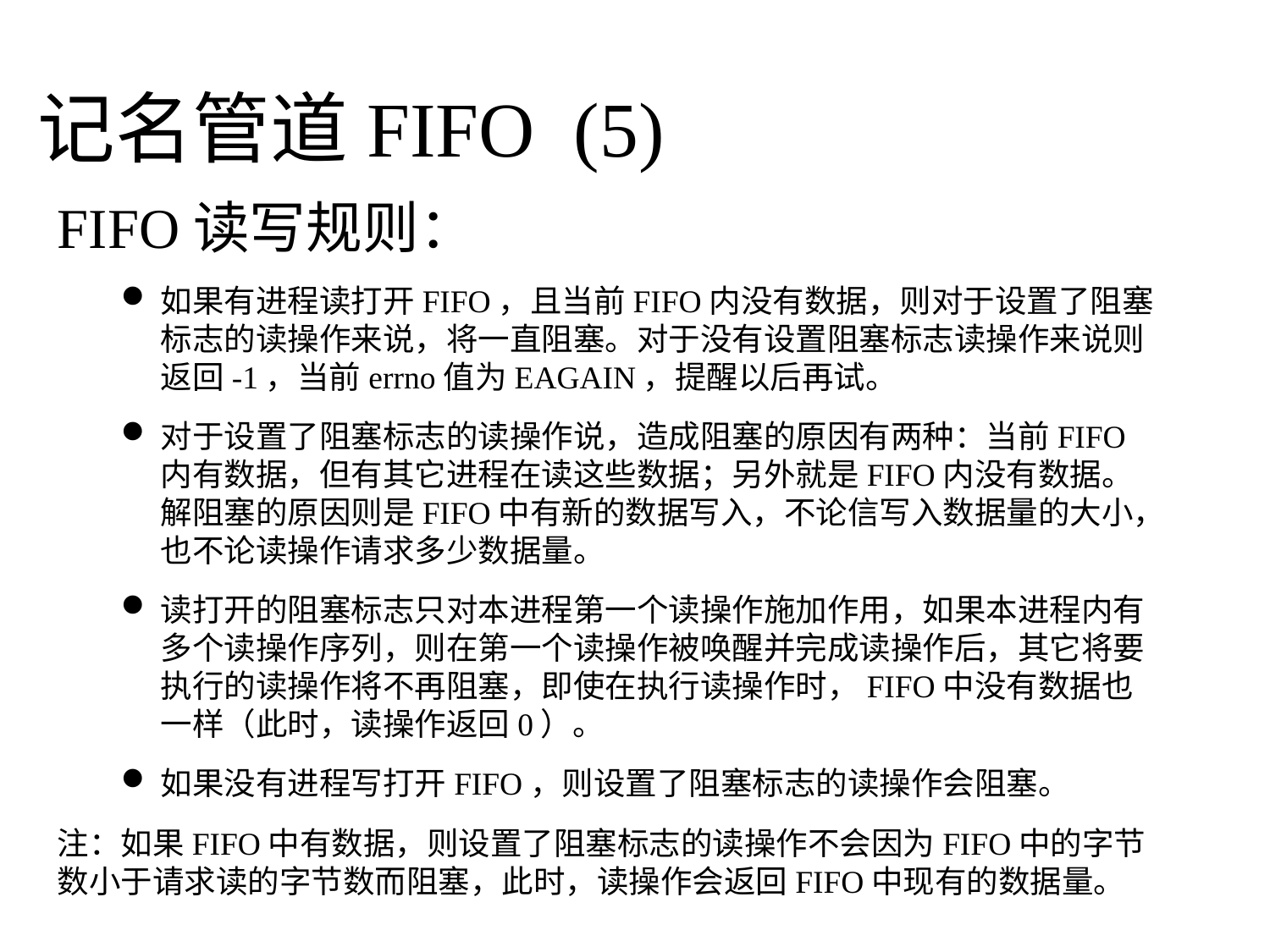

# 记名管道FIFO  (5)
FIFO读写规则：
如果有进程读打开FIFO，且当前FIFO内没有数据，则对于设置了阻塞标志的读操作来说，将一直阻塞。对于没有设置阻塞标志读操作来说则返回-1，当前errno值为EAGAIN，提醒以后再试。
对于设置了阻塞标志的读操作说，造成阻塞的原因有两种：当前FIFO内有数据，但有其它进程在读这些数据；另外就是FIFO内没有数据。解阻塞的原因则是FIFO中有新的数据写入，不论信写入数据量的大小，也不论读操作请求多少数据量。
读打开的阻塞标志只对本进程第一个读操作施加作用，如果本进程内有多个读操作序列，则在第一个读操作被唤醒并完成读操作后，其它将要执行的读操作将不再阻塞，即使在执行读操作时，FIFO中没有数据也一样（此时，读操作返回0）。
如果没有进程写打开FIFO，则设置了阻塞标志的读操作会阻塞。
注：如果FIFO中有数据，则设置了阻塞标志的读操作不会因为FIFO中的字节数小于请求读的字节数而阻塞，此时，读操作会返回FIFO中现有的数据量。